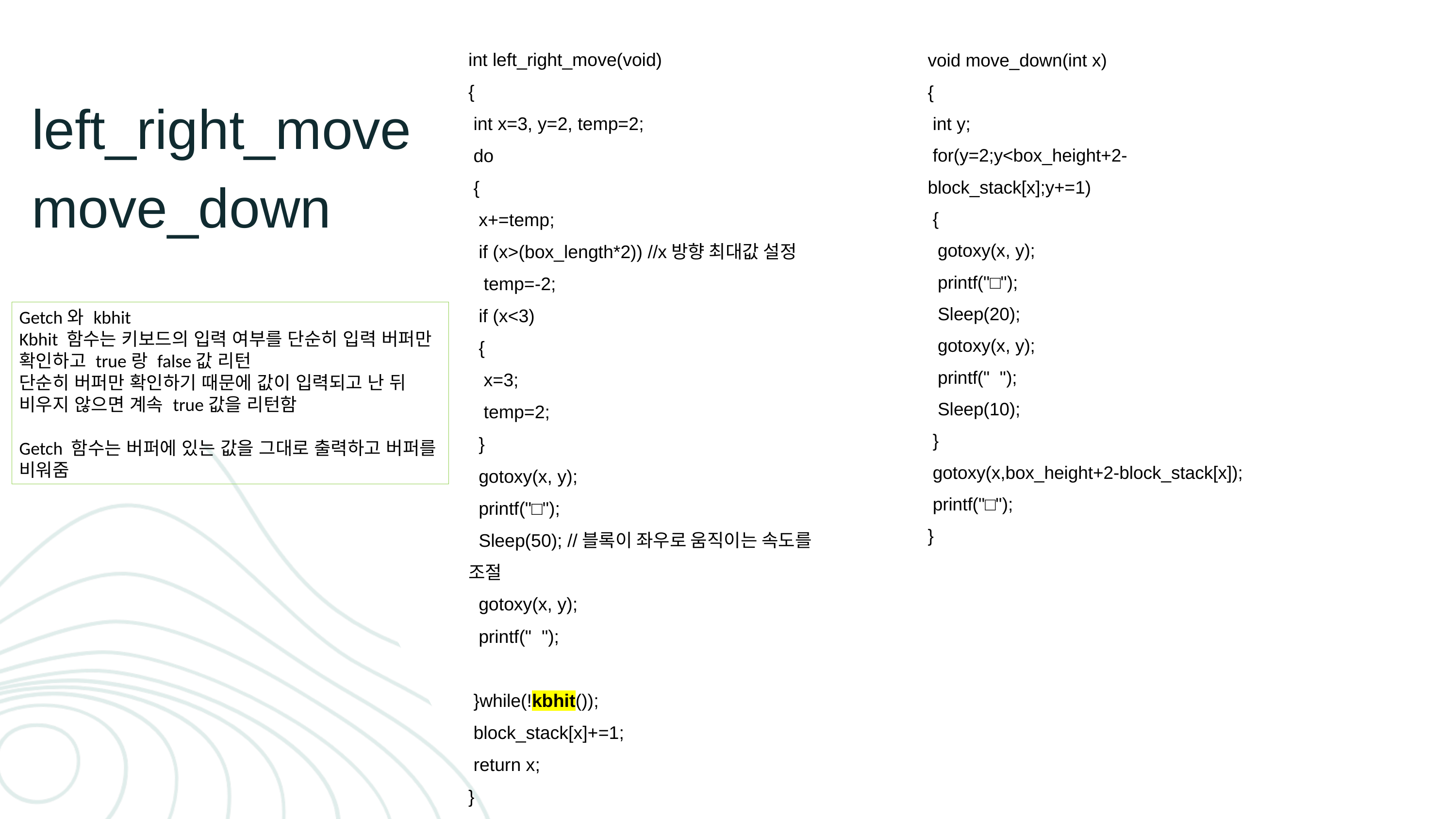

int left_right_move(void)
{
 int x=3, y=2, temp=2;
 do
 {
  x+=temp;
  if (x>(box_length*2)) //x방향 최대값 설정
   temp=-2;
  if (x<3)
  {
   x=3;
   temp=2;
  }
  gotoxy(x, y);
  printf("□");
  Sleep(50); //블록이 좌우로 움직이는 속도를 조절
  gotoxy(x, y);
  printf("  ");

 }while(!kbhit());
 block_stack[x]+=1;
 return x;
}
void move_down(int x)
{
 int y;
 for(y=2;y<box_height+2-block_stack[x];y+=1)
 {
  gotoxy(x, y);
  printf("□");
  Sleep(20);
  gotoxy(x, y);
  printf("  ");
  Sleep(10);
 }
 gotoxy(x,box_height+2-block_stack[x]);
 printf("□");
}
left_right_move
move_down

Getch와 kbhit
Kbhit 함수는 키보드의 입력 여부를 단순히 입력 버퍼만 확인하고 true랑 false값 리턴
단순히 버퍼만 확인하기 때문에 값이 입력되고 난 뒤 비우지 않으면 계속 true값을 리턴함

Getch 함수는 버퍼에 있는 값을 그대로 출력하고 버퍼를 비워줌